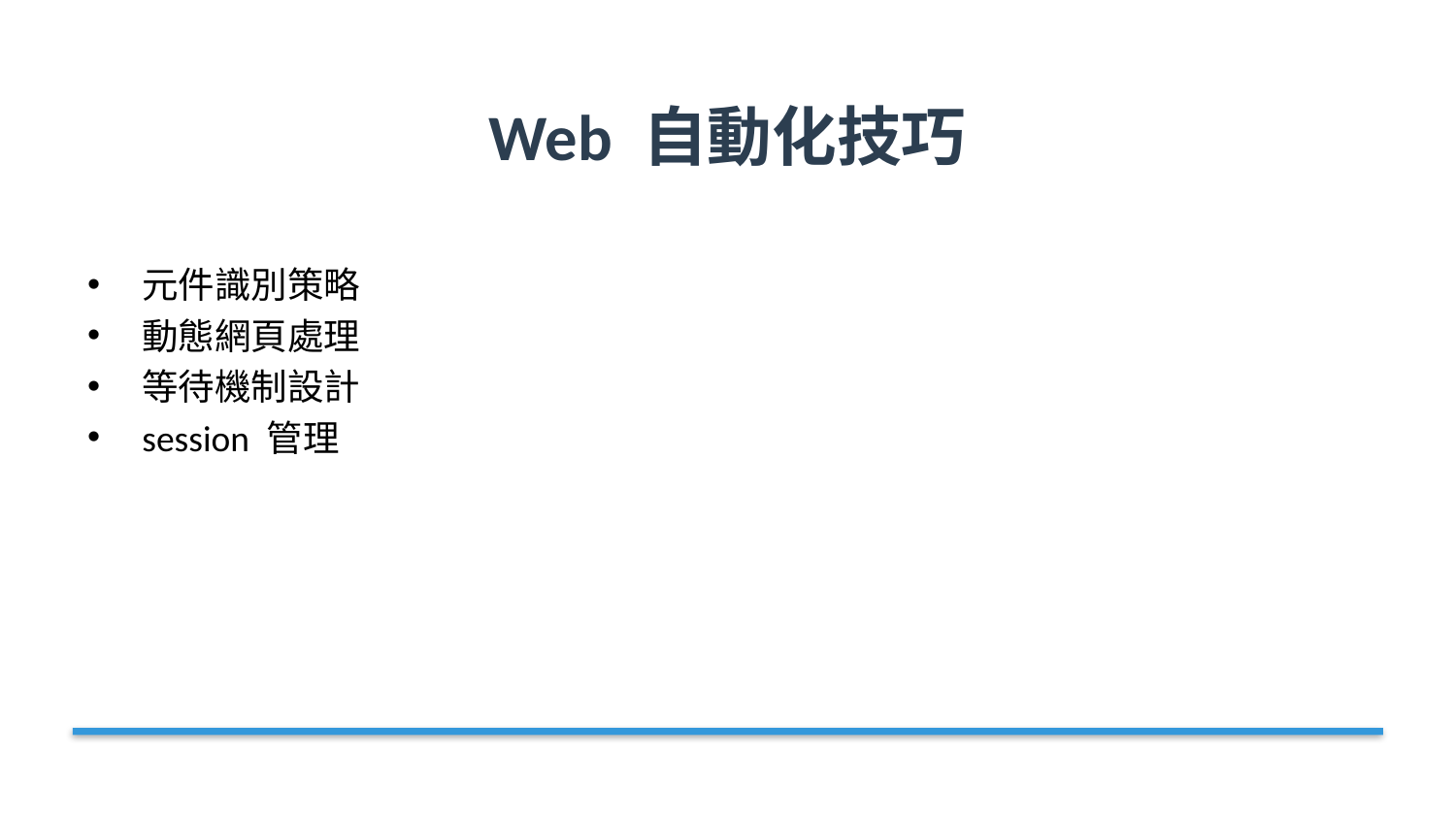

# Web 自動化技巧
元件識別策略
動態網頁處理
等待機制設計
session 管理